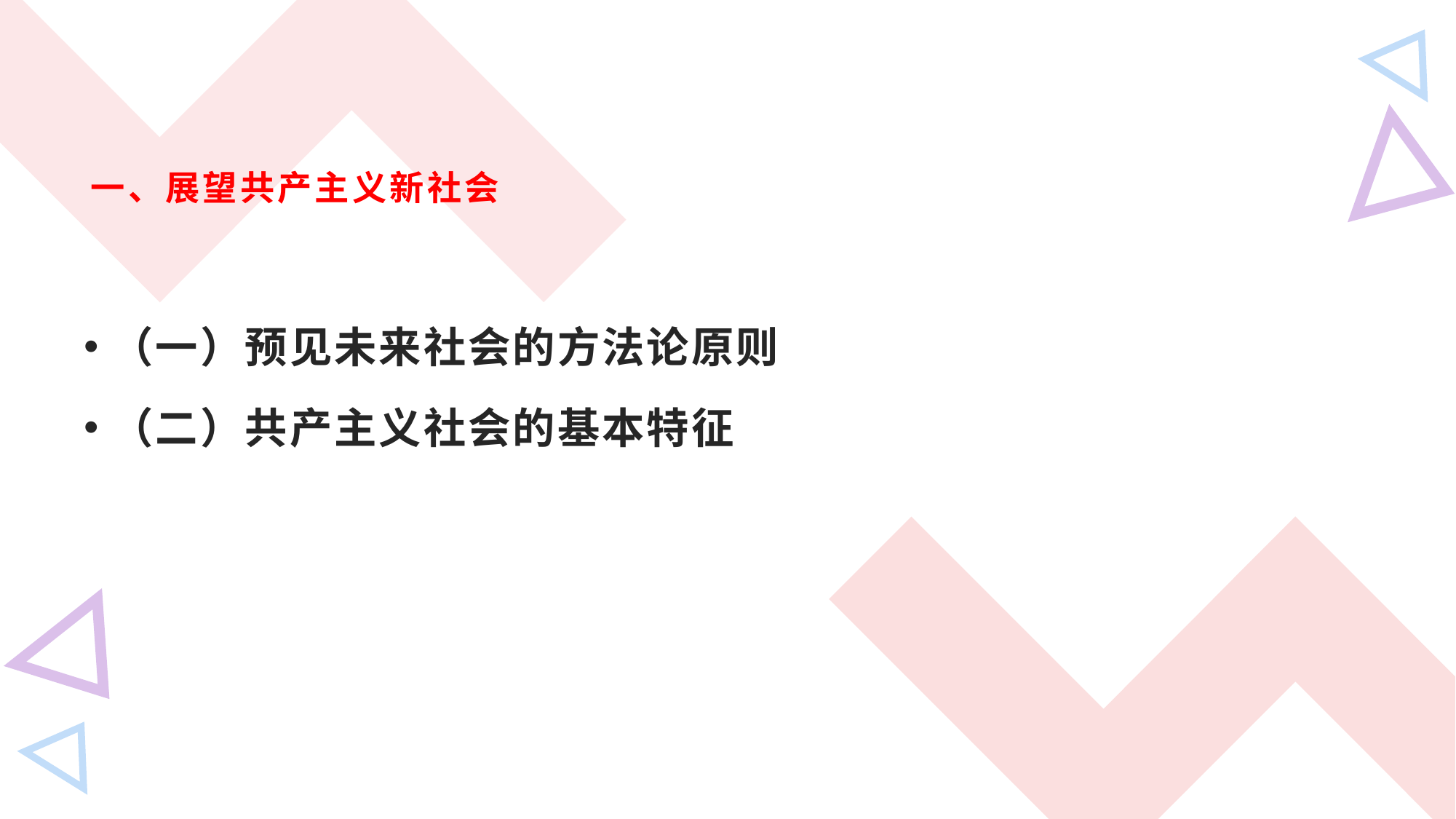

# 一、展望共产主义新社会
（一）预见未来社会的方法论原则
（二）共产主义社会的基本特征